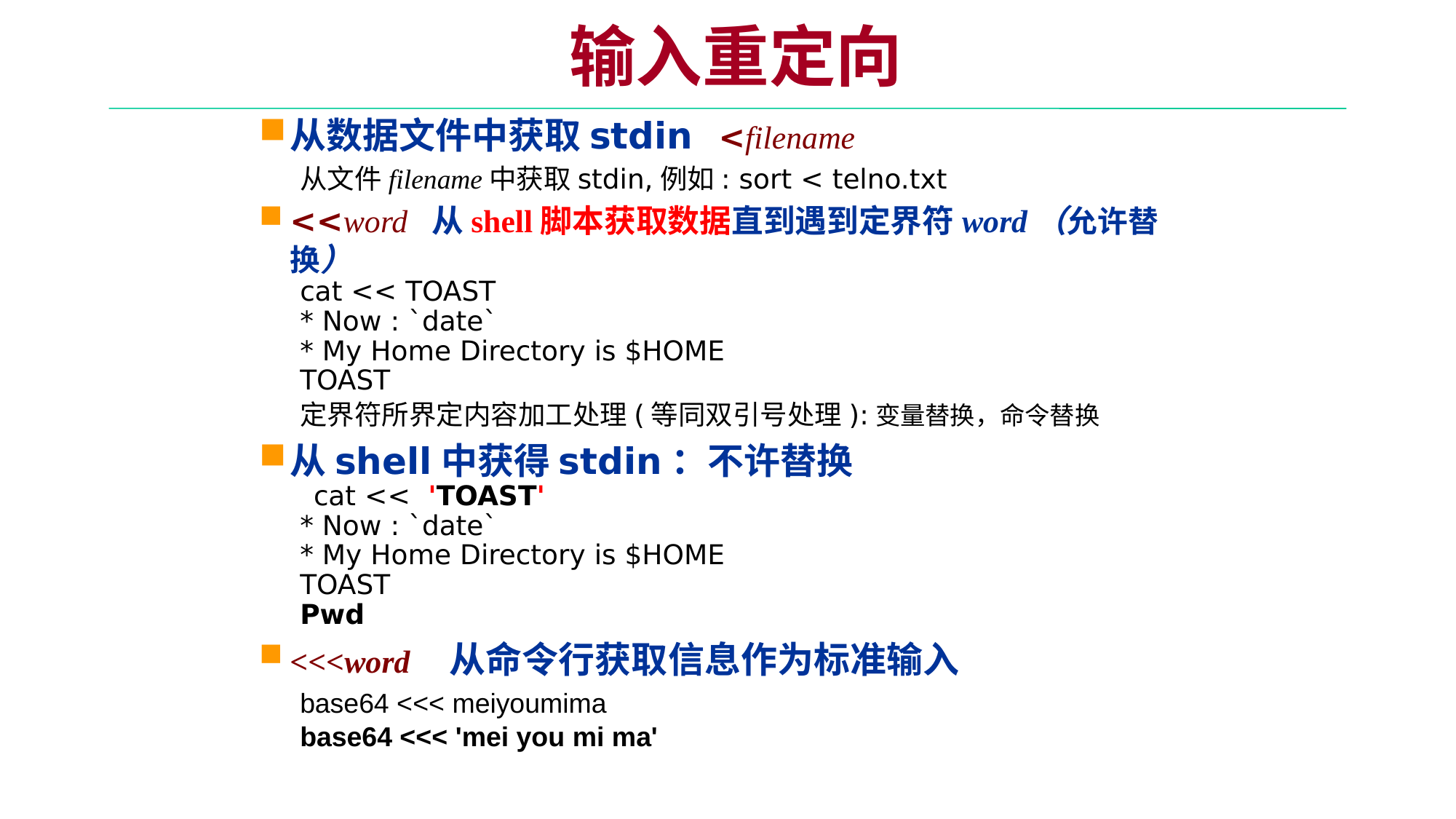

输入重定向
从数据文件中获取stdin  <filename
从文件filename中获取stdin,例如: sort < telno.txt
<<word  从shell脚本获取数据直到遇到定界符word（允许替换）
cat << TOAST
* Now : `date`
* My Home Directory is $HOME
TOAST
定界符所界定内容加工处理(等同双引号处理):变量替换，命令替换
从shell中获得stdin：不许替换
cat <<  'TOAST'
* Now : `date`
* My Home Directory is $HOME
TOAST
Pwd
<<<word    从命令行获取信息作为标准输入
base64 <<< meiyoumima
base64 <<< 'mei you mi ma'